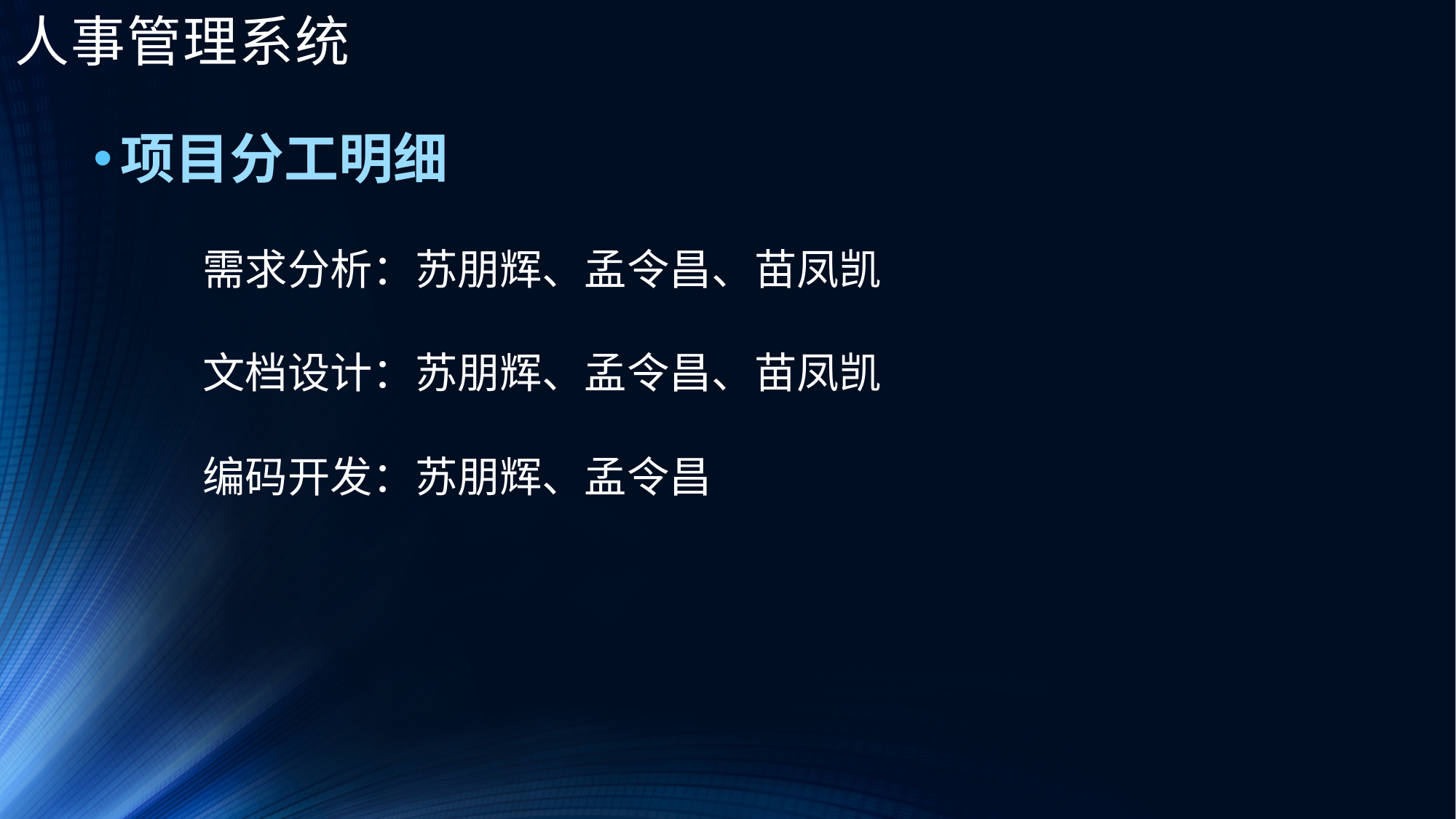

# 人事管理系统
项目分工明细
	需求分析：苏朋辉、孟令昌、苗凤凯
	文档设计：苏朋辉、孟令昌、苗凤凯
	编码开发：苏朋辉、孟令昌